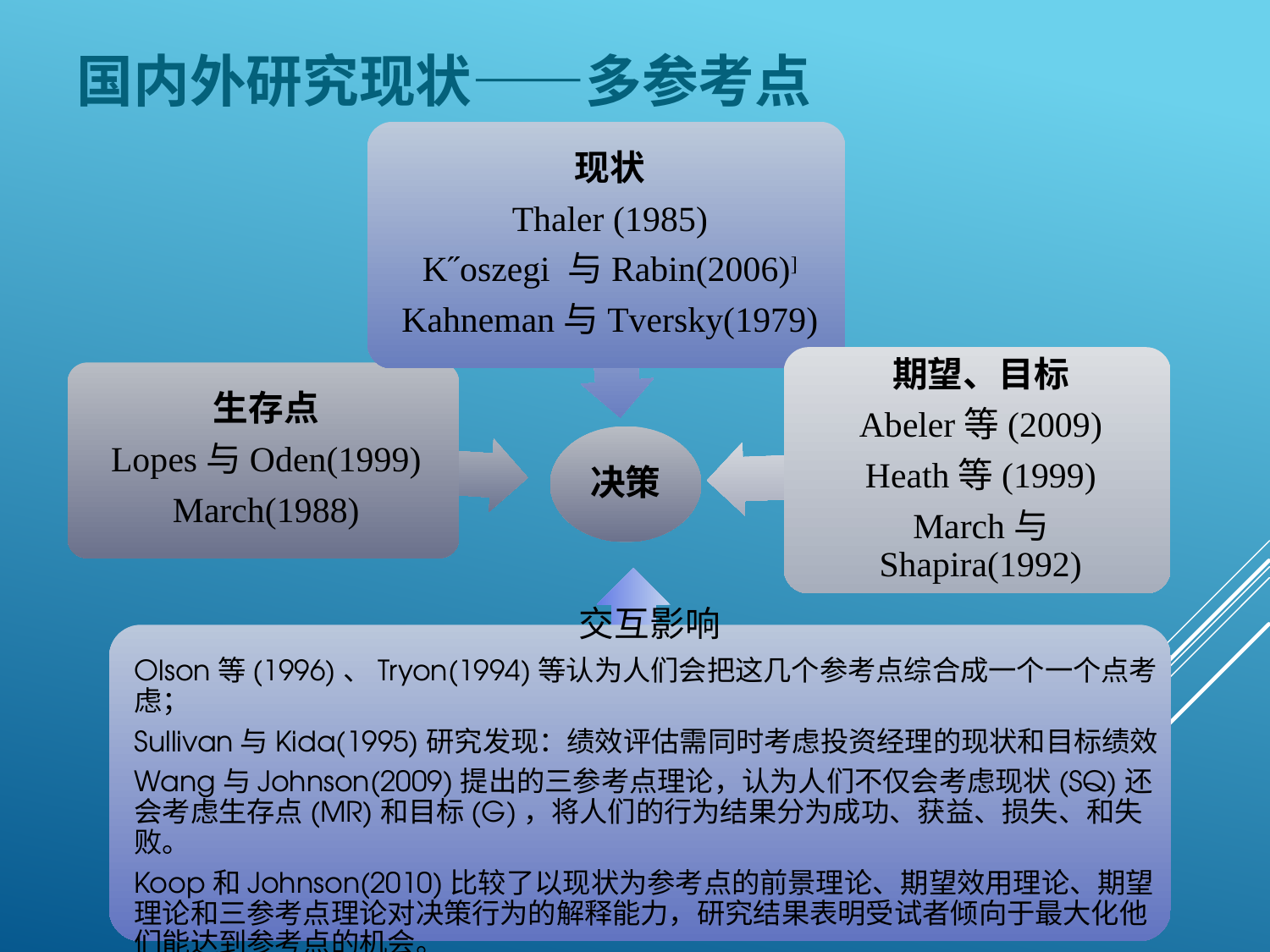

国内外研究现状——多参考点
决策
生存点
Lopes与Oden(1999)
March(1988)
现状
Thaler (1985)
K˝oszegi 与Rabin(2006)]
Kahneman与Tversky(1979)
期望、目标
Abeler等(2009)
Heath等(1999)
 March与Shapira(1992)

交互影响
Olson等(1996)、Tryon(1994)等认为人们会把这几个参考点综合成一个一个点考虑；
Sullivan与Kida(1995)研究发现：绩效评估需同时考虑投资经理的现状和目标绩效
Wang与Johnson(2009)提出的三参考点理论，认为人们不仅会考虑现状(SQ)还会考虑生存点(MR)和目标(G)，将人们的行为结果分为成功、获益、损失、和失败。
Koop和Johnson(2010)比较了以现状为参考点的前景理论、期望效用理论、期望理论和三参考点理论对决策行为的解释能力，研究结果表明受试者倾向于最大化他们能达到参考点的机会。